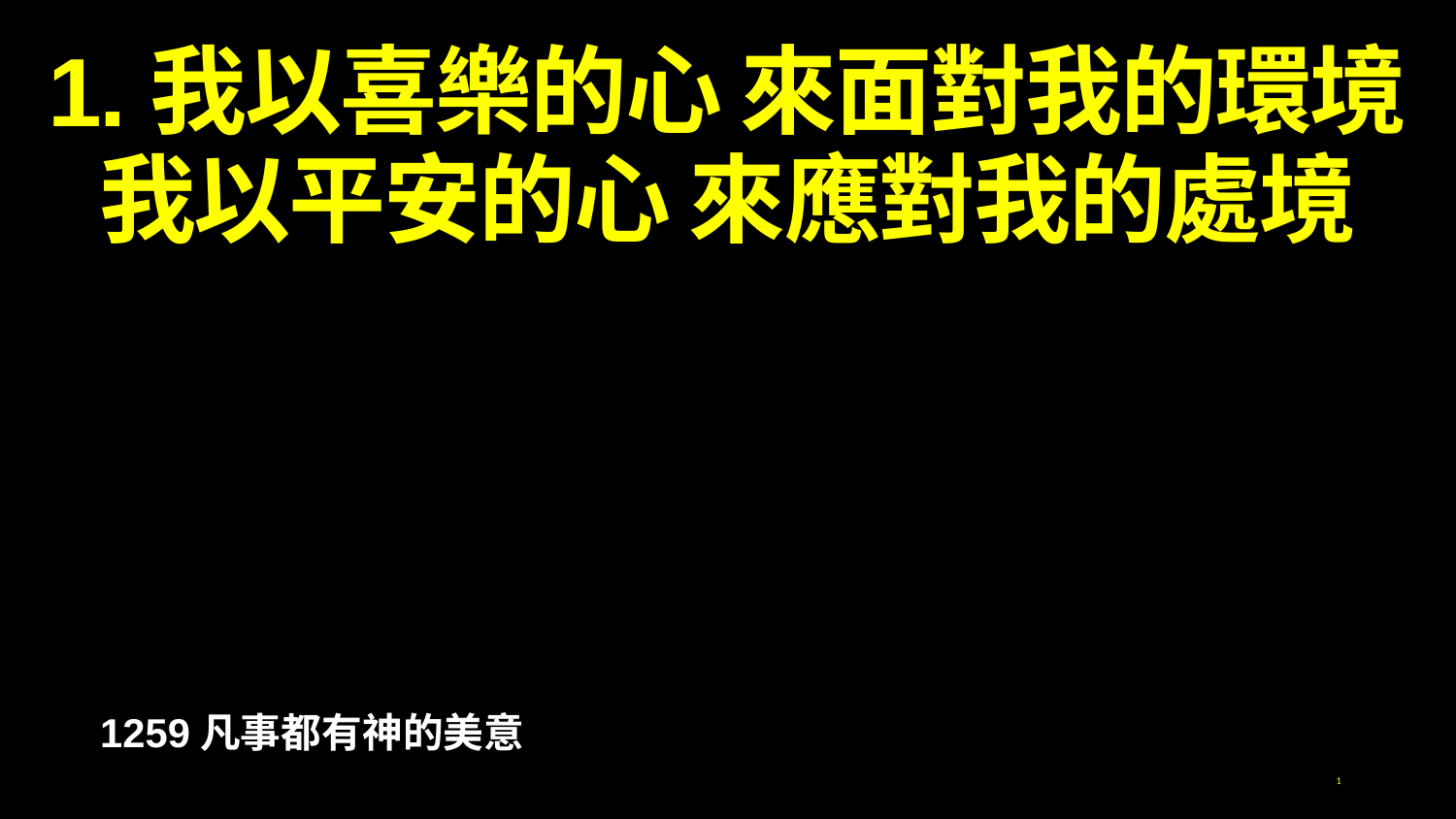

1.我以喜樂的心 來面對我的環境
我以平安的心 來應對我的處境
1259凡事都有神的美意
1